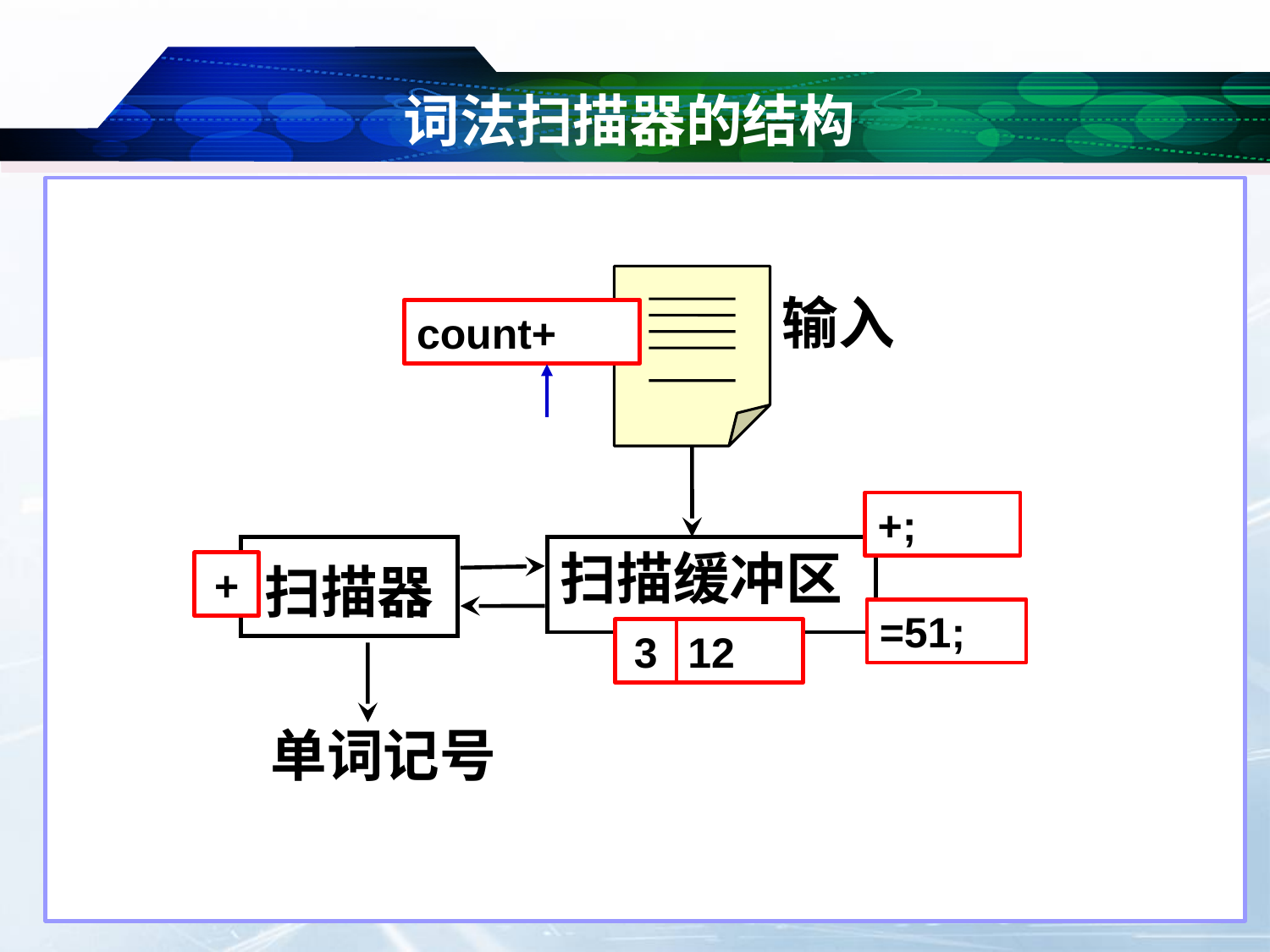

# 词法扫描器的结构

输入
count+

+;
扫描器
扫描缓冲区
+

=51;

3
   12

单词记号